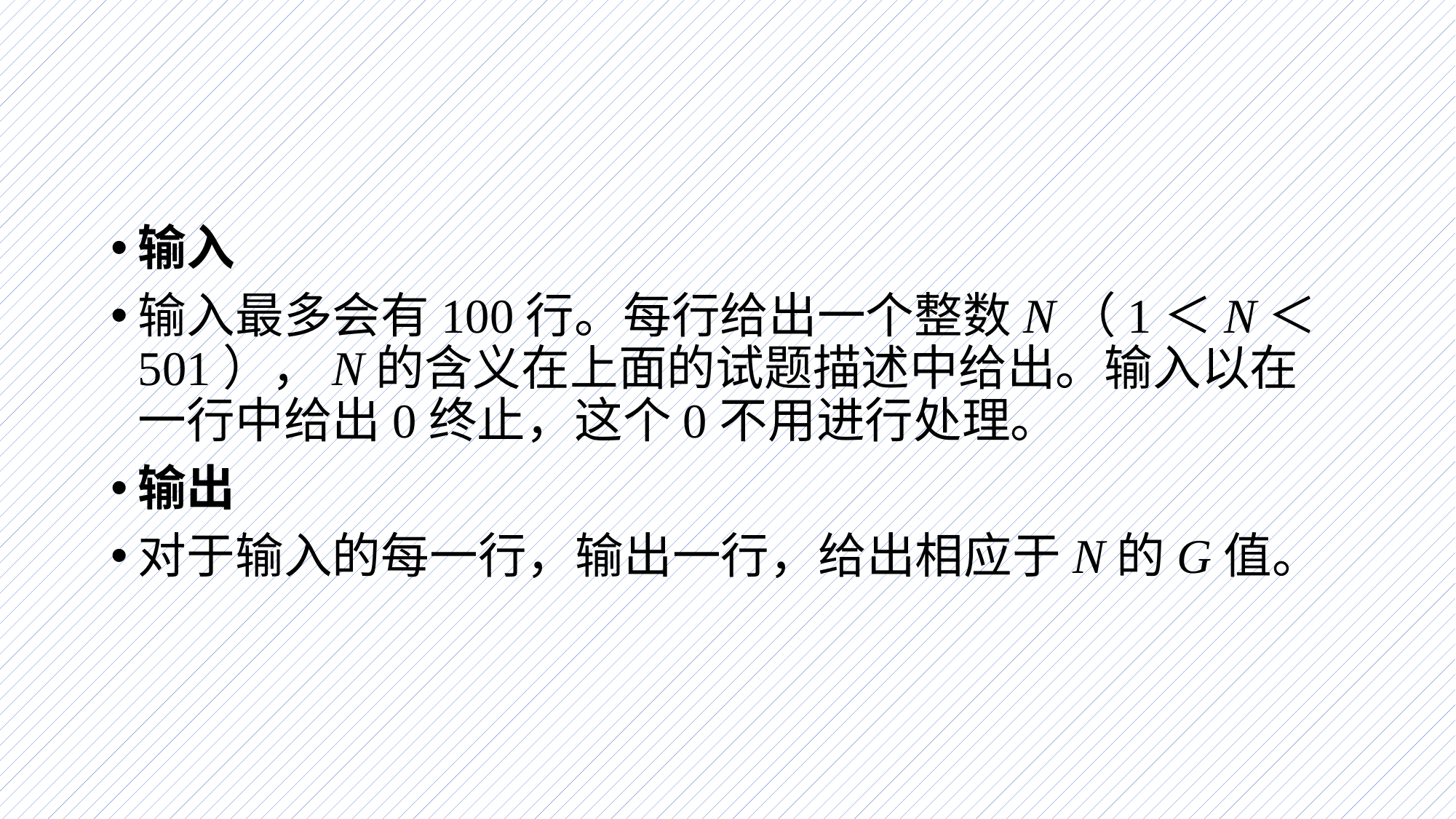

#
输入
输入最多会有100行。每行给出一个整数N（1＜N＜501），N的含义在上面的试题描述中给出。输入以在一行中给出0终止，这个0不用进行处理。
输出
对于输入的每一行，输出一行，给出相应于N的G值。